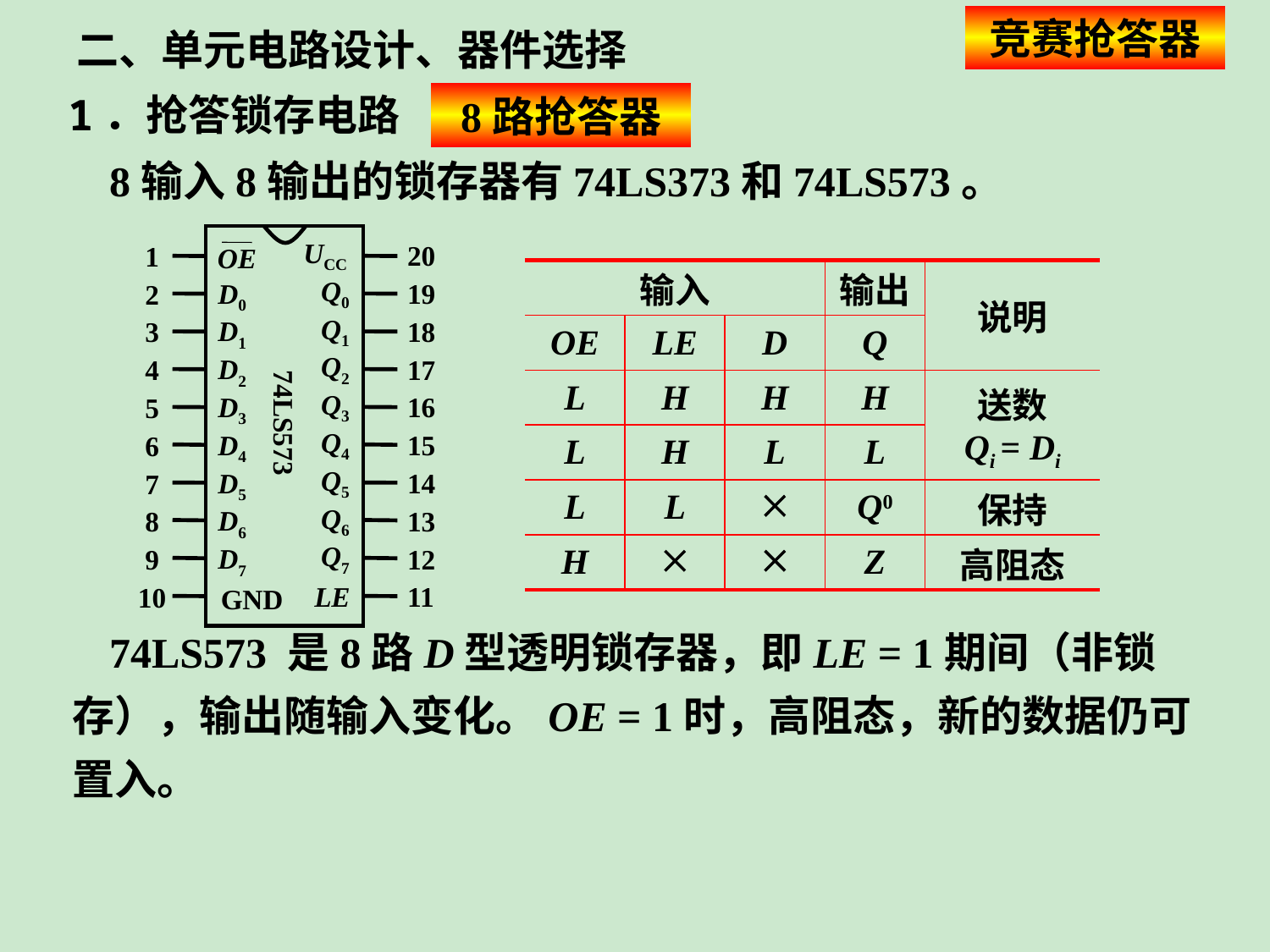

竞赛抢答器
二、单元电路设计、器件选择
1．抢答锁存电路
8路抢答器
8输入8输出的锁存器有74LS373和74LS573。

UCC
20
1
OE
Q0
19
2
D0
Q1
18
3
D1
Q2
17
4
D2
74LS573
Q3
16
5
D3
Q4
15
6
D4
Q5
14
7
D5
Q6
13
8
D6
Q7
12
9
D7
LE
11
10
GND
| 输入 |  |  | 输出 | 说明 |
| --- | --- | --- | --- | --- |
| OE | LE | D | Q |  |
| L | H | H | H | 送数 Qi = Di |
| L | H | L | L |  |
| L | L | × | Q0 | 保持 |
| H | × | × | Z | 高阻态 |
74LS573 是8路D型透明锁存器，即LE = 1期间（非锁存），输出随输入变化。OE = 1时，高阻态，新的数据仍可置入。